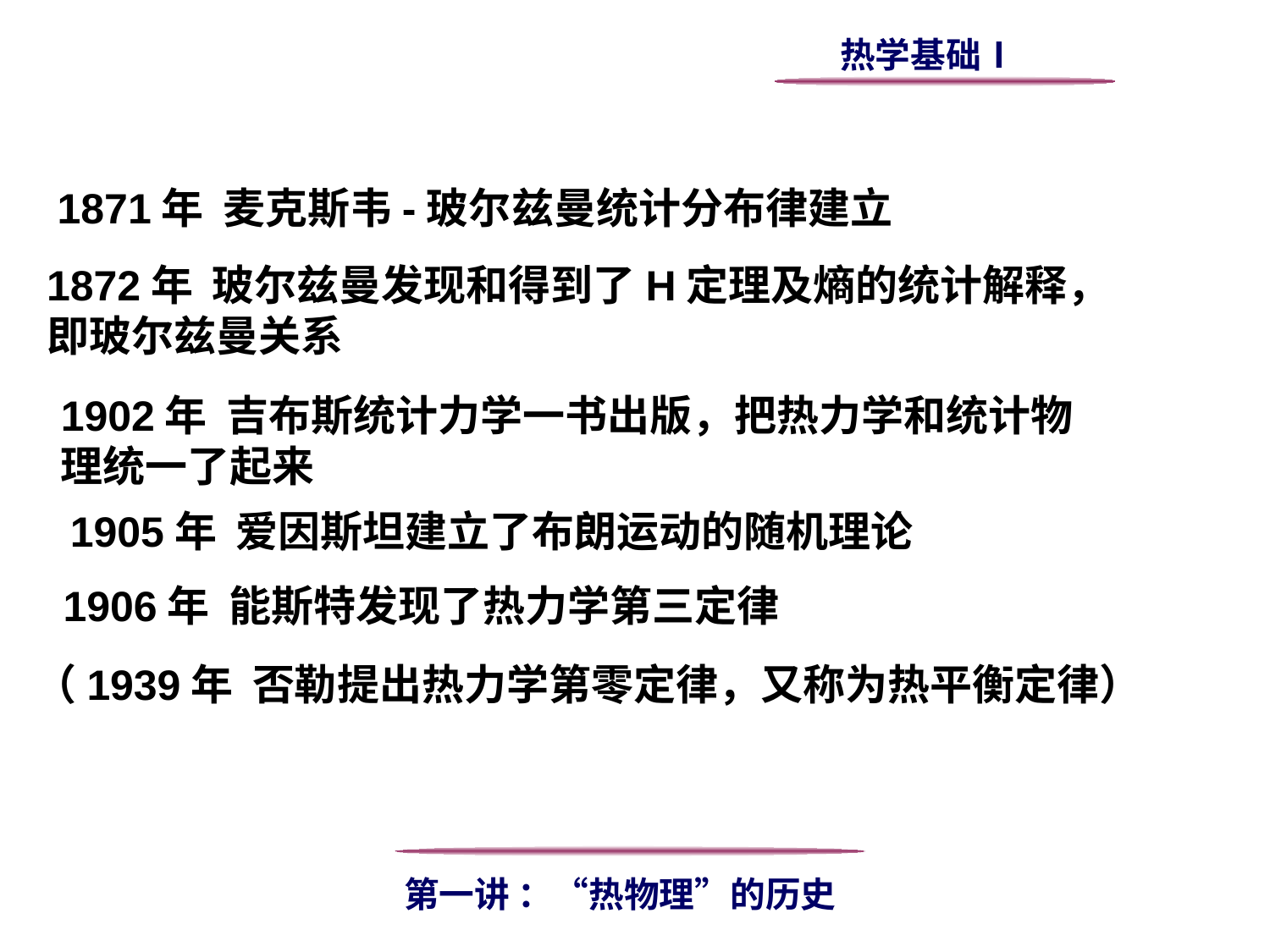

1871年  麦克斯韦-玻尔兹曼统计分布律建立
1872年  玻尔兹曼发现和得到了H定理及熵的统计解释，
即玻尔兹曼关系
1902年  吉布斯统计力学一书出版，把热力学和统计物
理统一了起来
1905年  爱因斯坦建立了布朗运动的随机理论

1906年  能斯特发现了热力学第三定律
（1939年  否勒提出热力学第零定律，又称为热平衡定律）